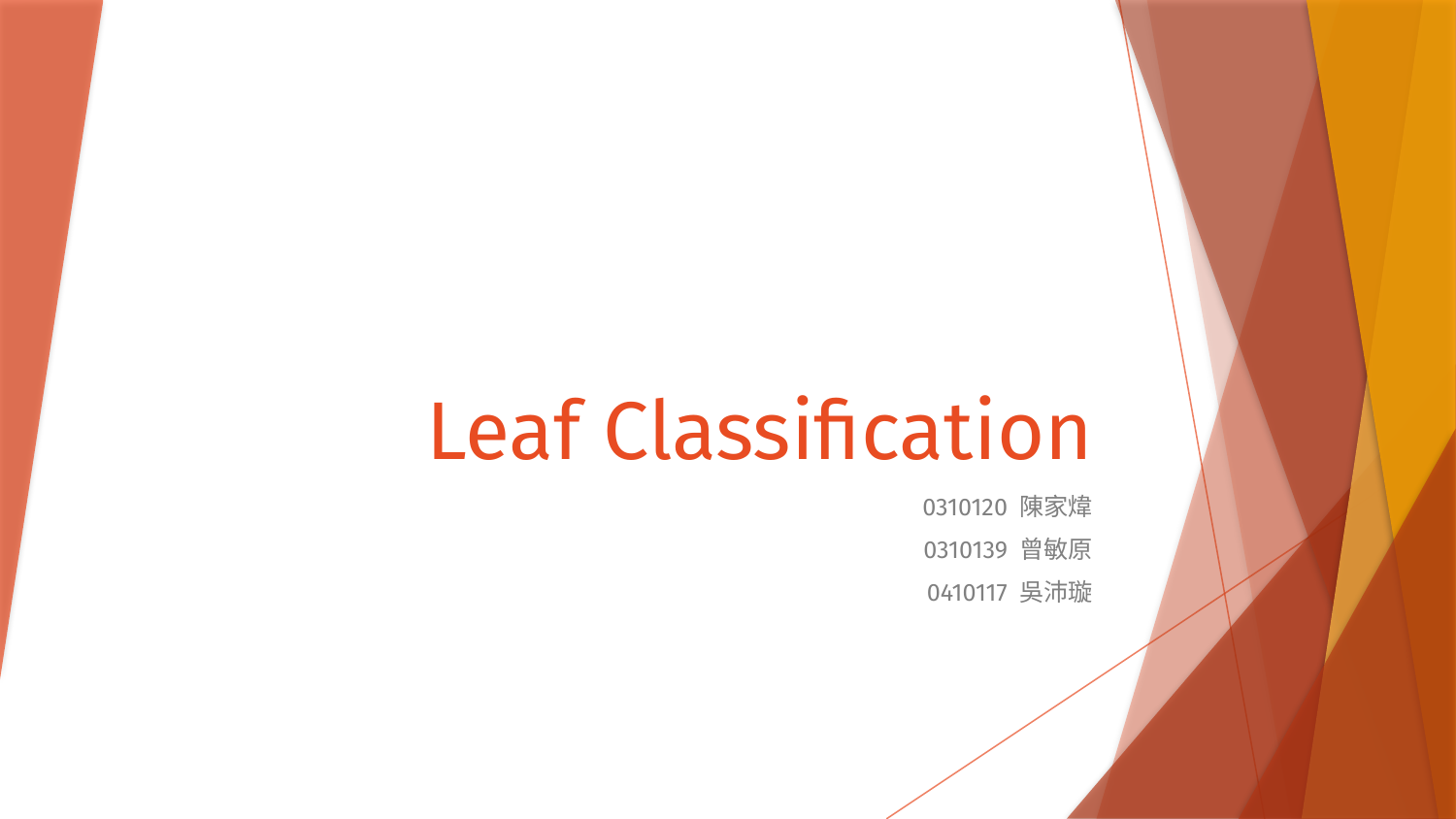

# Leaf Classification
0310120 陳家煒
0310139 曾敏原
0410117 吳沛璇